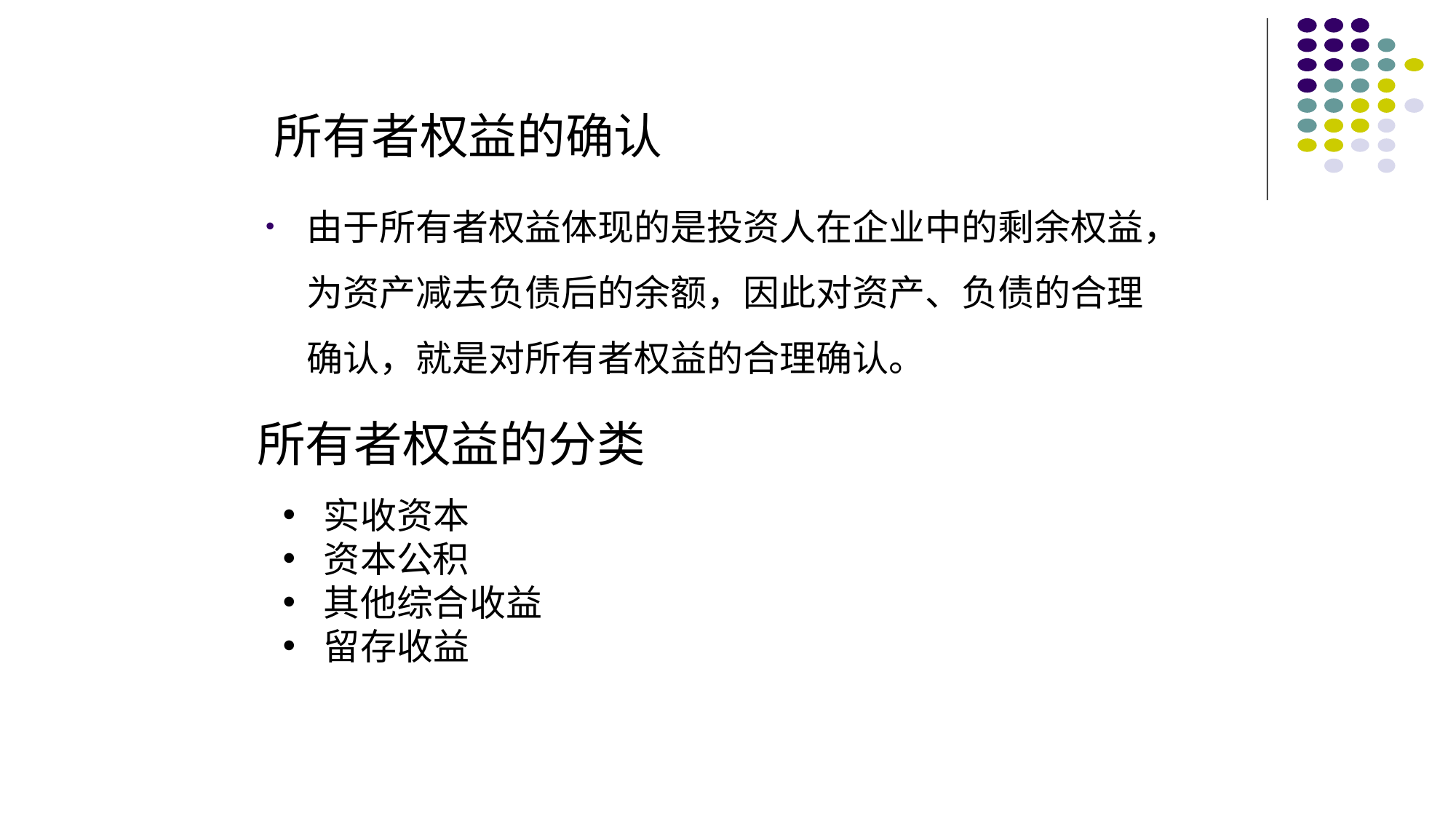

所有者权益的确认
由于所有者权益体现的是投资人在企业中的剩余权益，为资产减去负债后的余额，因此对资产、负债的合理确认，就是对所有者权益的合理确认。
# 所有者权益的分类
实收资本
资本公积
其他综合收益
留存收益